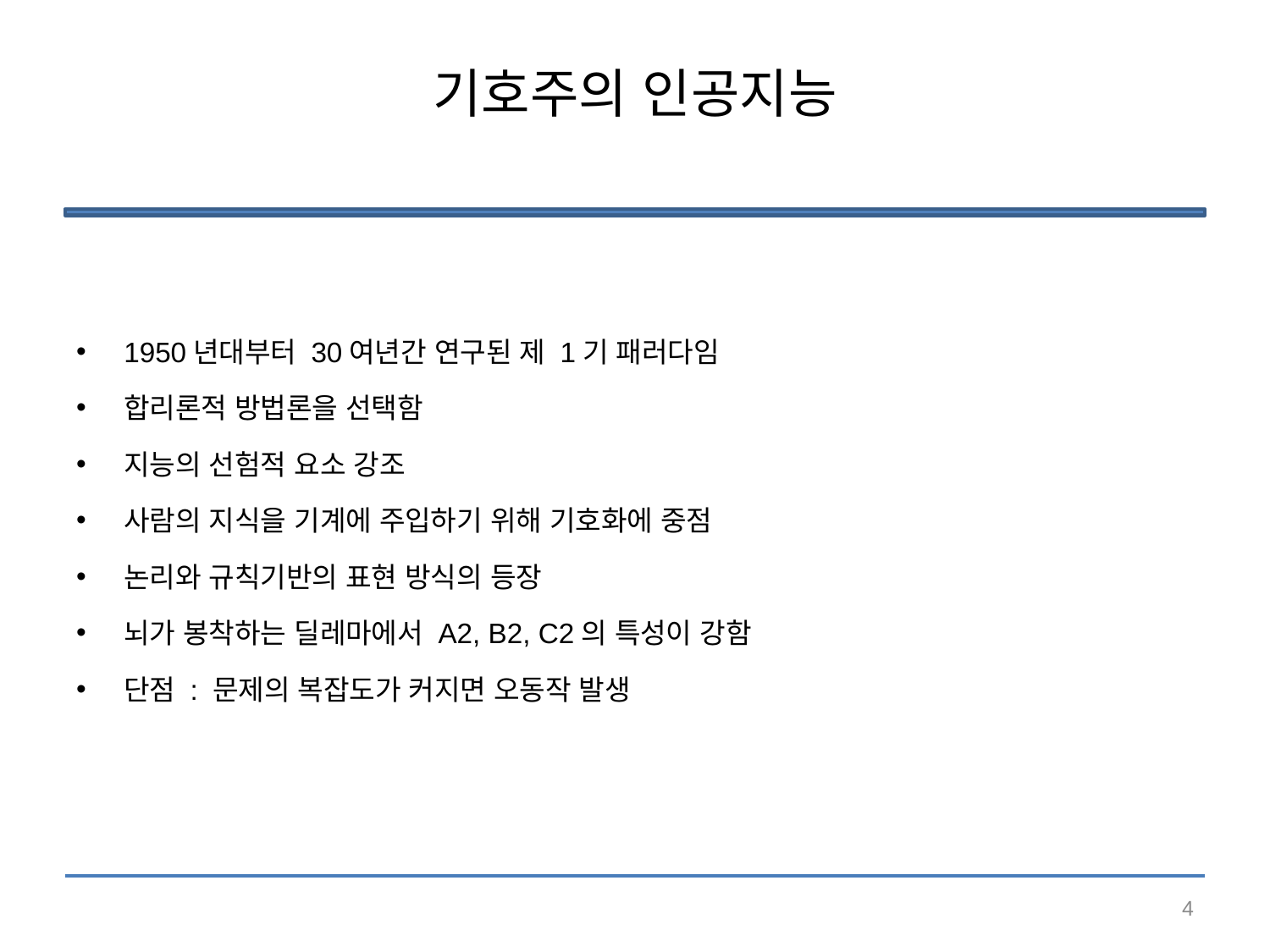

# 기호주의 인공지능
1950년대부터 30여년간 연구된 제 1기 패러다임
합리론적 방법론을 선택함
지능의 선험적 요소 강조
사람의 지식을 기계에 주입하기 위해 기호화에 중점
논리와 규칙기반의 표현 방식의 등장
뇌가 봉착하는 딜레마에서 A2, B2, C2의 특성이 강함
단점 : 문제의 복잡도가 커지면 오동작 발생

4